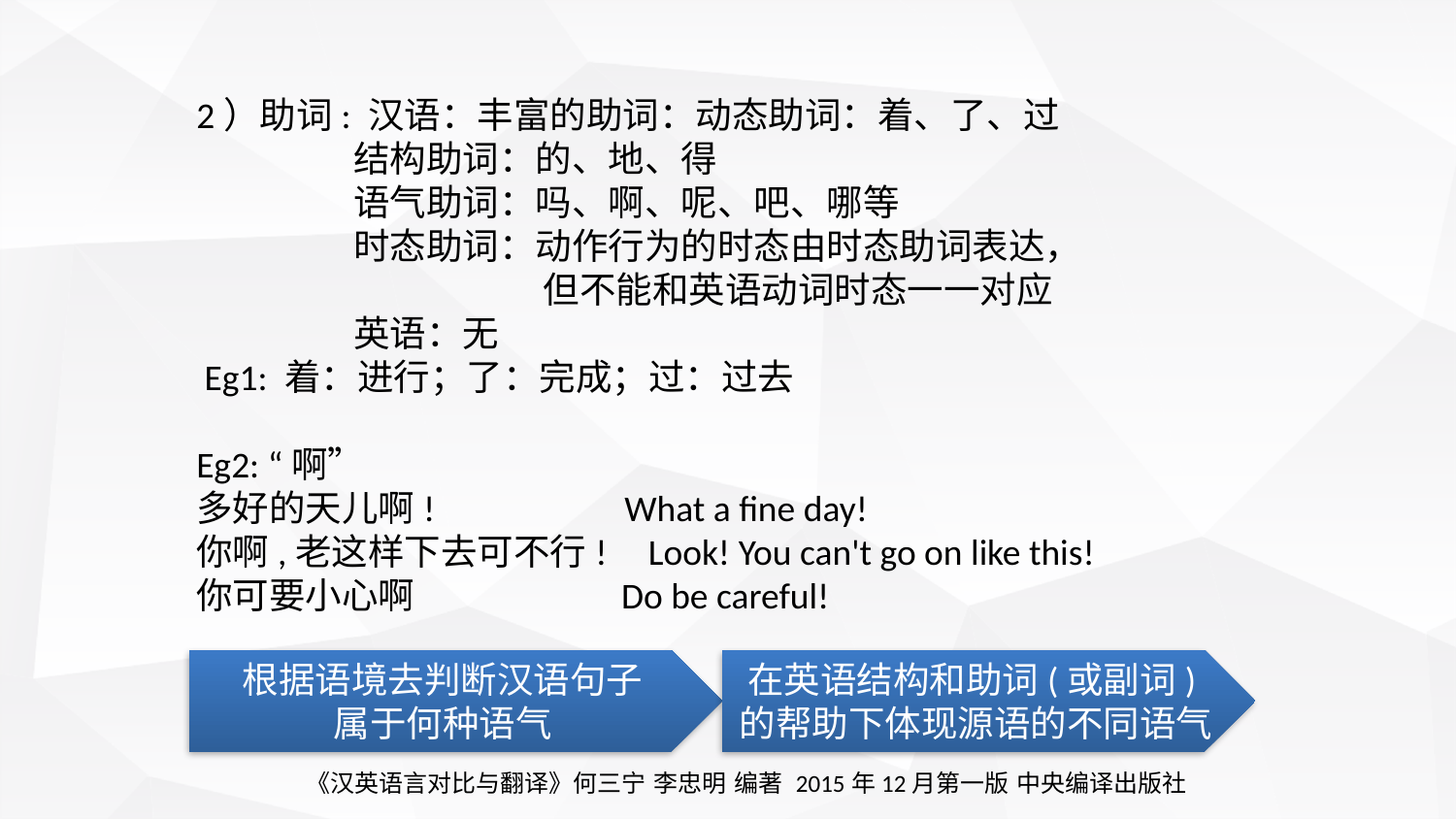

2）助词: 汉语：丰富的助词：动态助词：着、了、过
                  结构助词：的、地、得
                  语气助词：吗、啊、呢、吧、哪等
                  时态助词：动作行为的时态由时态助词表达，
                                         但不能和英语动词时态一一对应
                  英语：无
 Eg1: 着：进行；了：完成；过：过去

Eg2: “啊”
多好的天儿啊!                       What a fine day!
你啊,老这样下去可不行!     Look! You can't go on like this!
你可要小心啊                        Do be careful!

根据语境去判断汉语句子
属于何种语气
在英语结构和助词(或副词)的帮助下体现源语的不同语气
《汉英语言对比与翻译》何三宁 李忠明 编著 2015年12月第一版 中央编译出版社